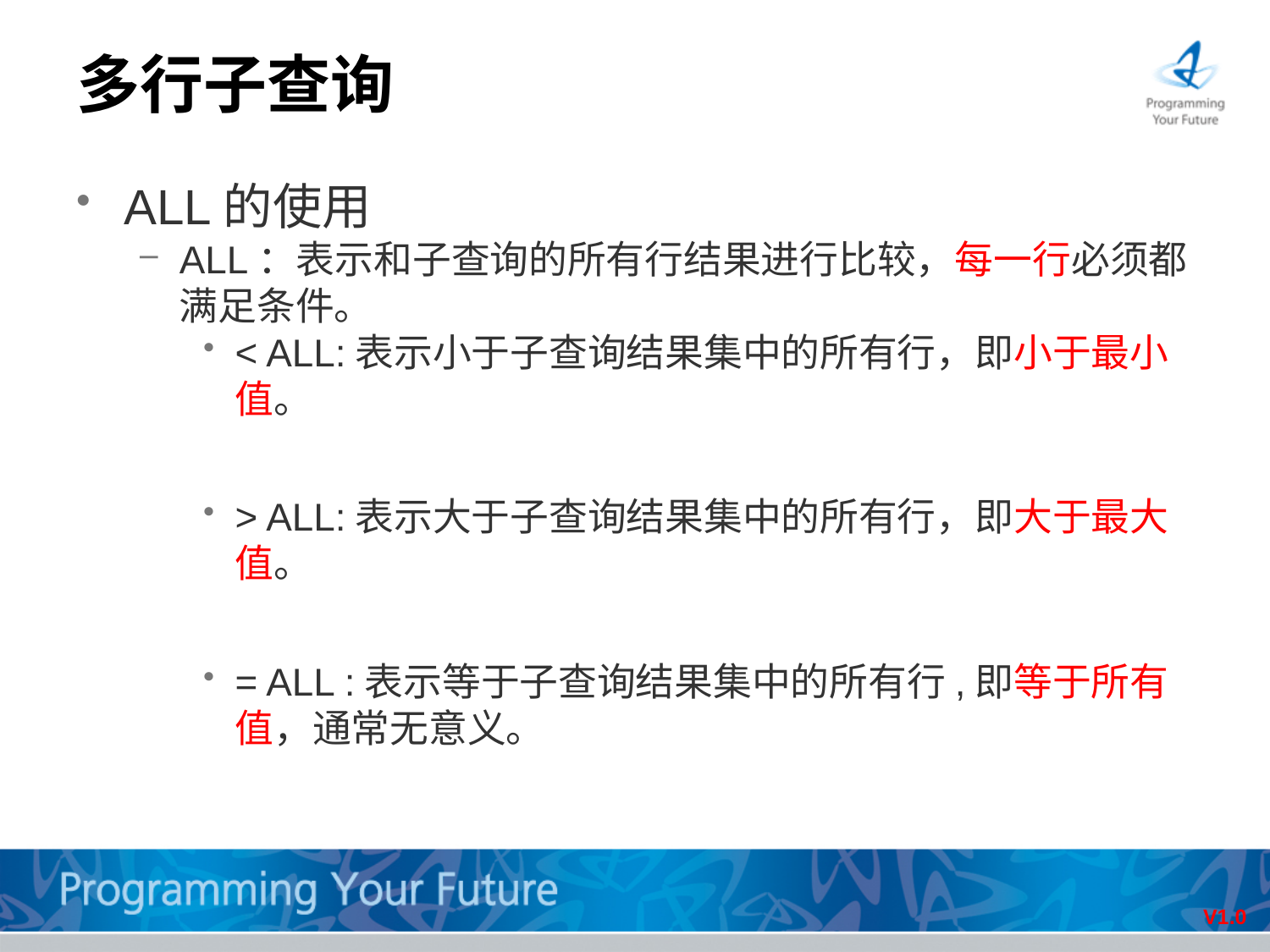

多行子查询
ALL的使用
ALL：表示和子查询的所有行结果进行比较，每一行必须都满足条件。
< ALL:表示小于子查询结果集中的所有行，即小于最小值。

> ALL:表示大于子查询结果集中的所有行，即大于最大值。

= ALL :表示等于子查询结果集中的所有行,即等于所有值，通常无意义。